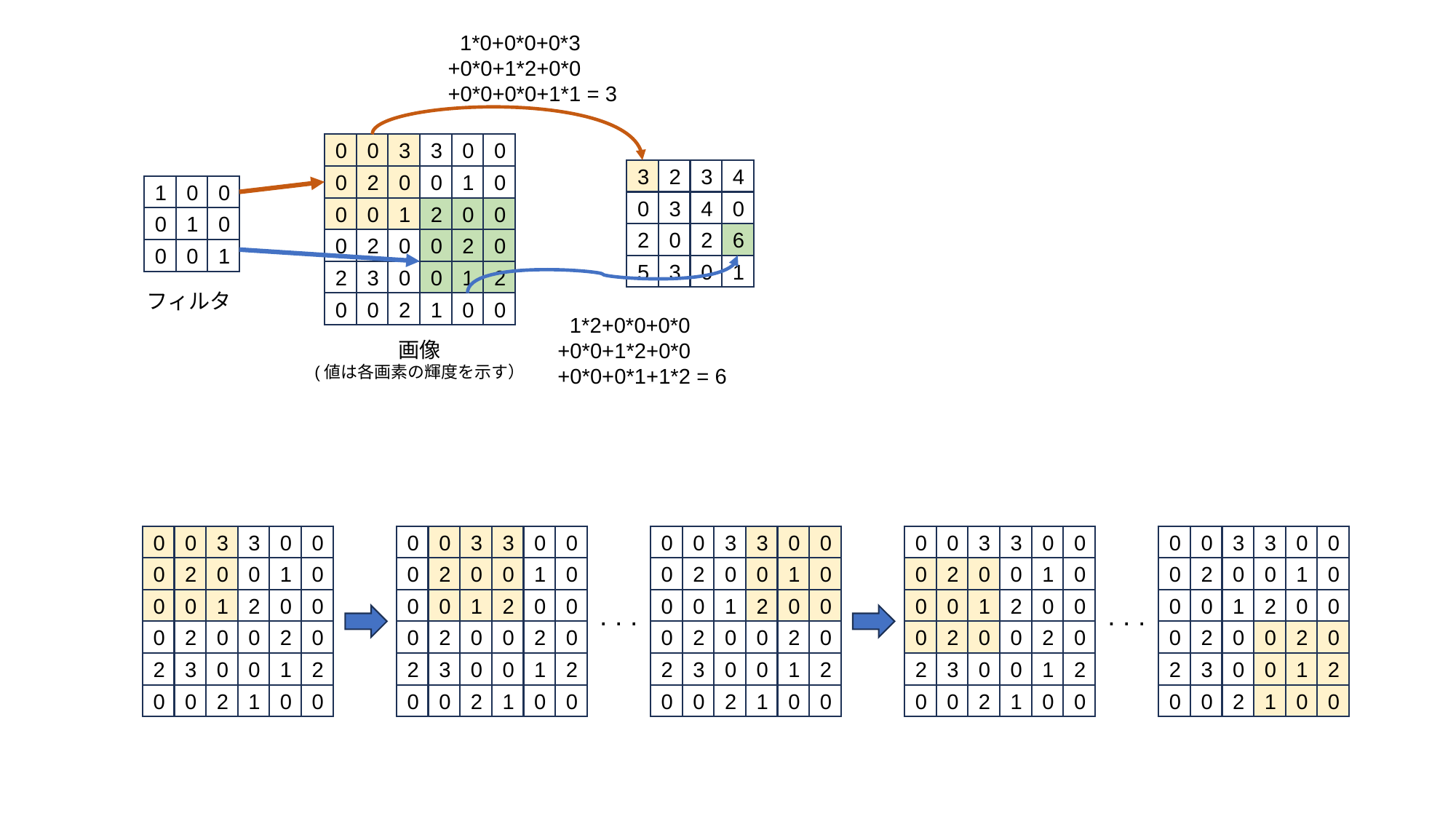

1*0+0*0+0*3
+0*0+1*2+0*0
+0*0+0*0+1*1 = 3
0
0
3
3
0
0
4
3
2
3
0
1
0
0
2
0
0
0
1
0
1
0
1
0
0
0
4
3
0
0
0
2
1
0
0
6
2
0
2
0
2
0
0
2
0
1
0
3
5
2
1
0
0
3
2
フィルタ
0
0
1
2
0
0
  1*2+0*0+0*0
+0*0+1*2+0*0
+0*0+0*1+1*2 = 6
画像
(値は各画素の輝度を示す）
0
0
0
0
0
0
0
0
3
3
3
3
3
3
3
3
0
0
0
0
0
0
0
0
0
0
3
3
0
0
0
0
0
0
1
1
1
1
0
0
0
0
0
0
0
0
2
2
2
2
0
0
0
0
0
1
0
0
2
0
0
0
0
0
0
0
0
0
2
2
2
2
1
1
1
1
0
0
0
0
0
0
0
0
0
0
2
1
0
0
. . .
. . .

0
0
0
0
2
2
2
2
0
0
0
0
0
0
0
0
2
2
2
2
0
0
0
0
0
2
0
0
2
0
2
2
2
2
1
1
1
1
0
0
0
0
0
0
0
0
3
3
3
3
2
2
2
2
2
1
0
0
3
2
0
0
0
0
0
0
0
0
1
1
1
1
2
2
2
2
0
0
0
0
0
0
0
0
0
0
1
2
0
0